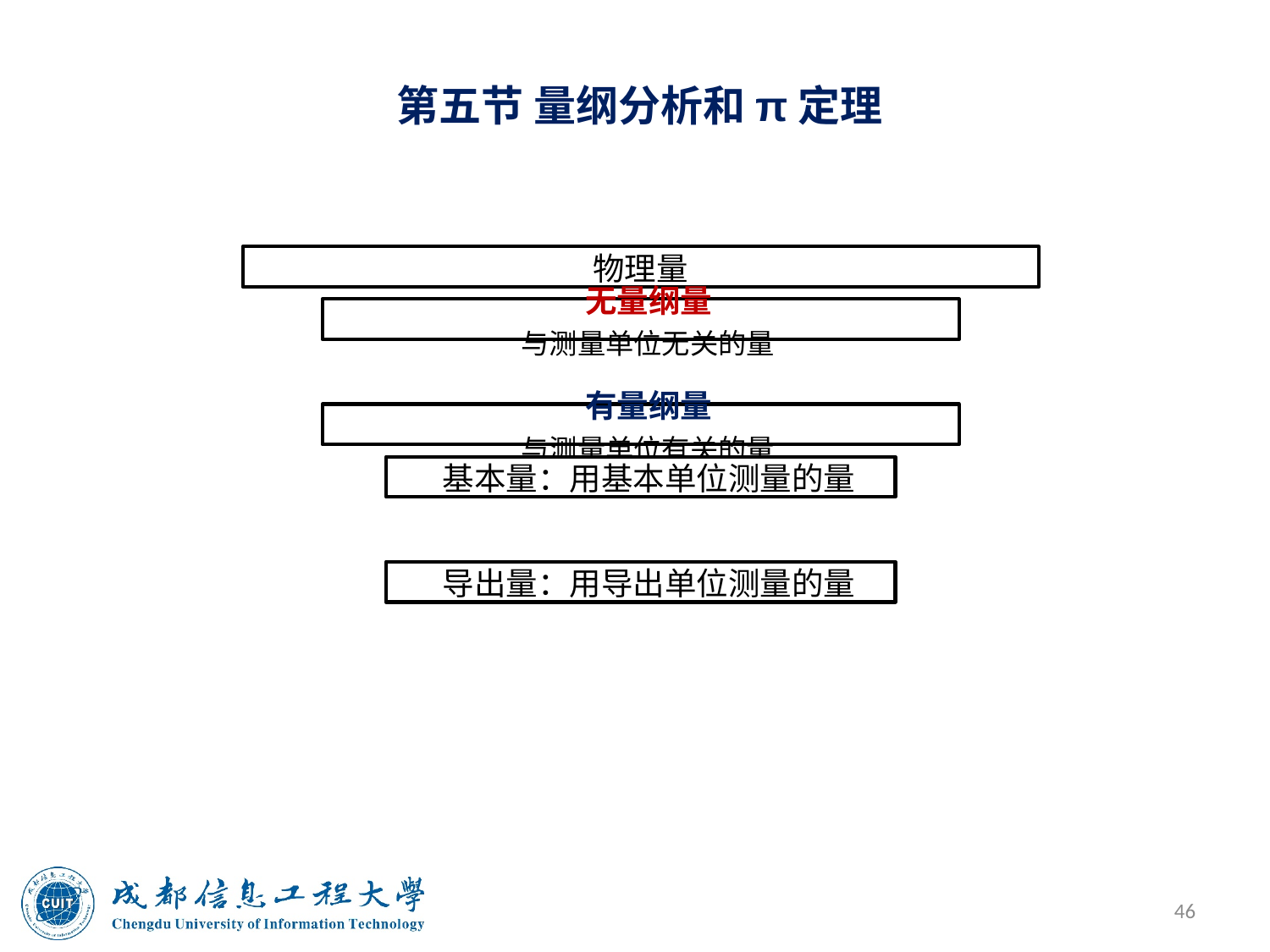

第五节 量纲分析和π定理
物理量
 无量纲量
 与测量单位无关的量
 有量纲量
 与测量单位有关的量
 基本量：用基本单位测量的量
 导出量：用导出单位测量的量
46